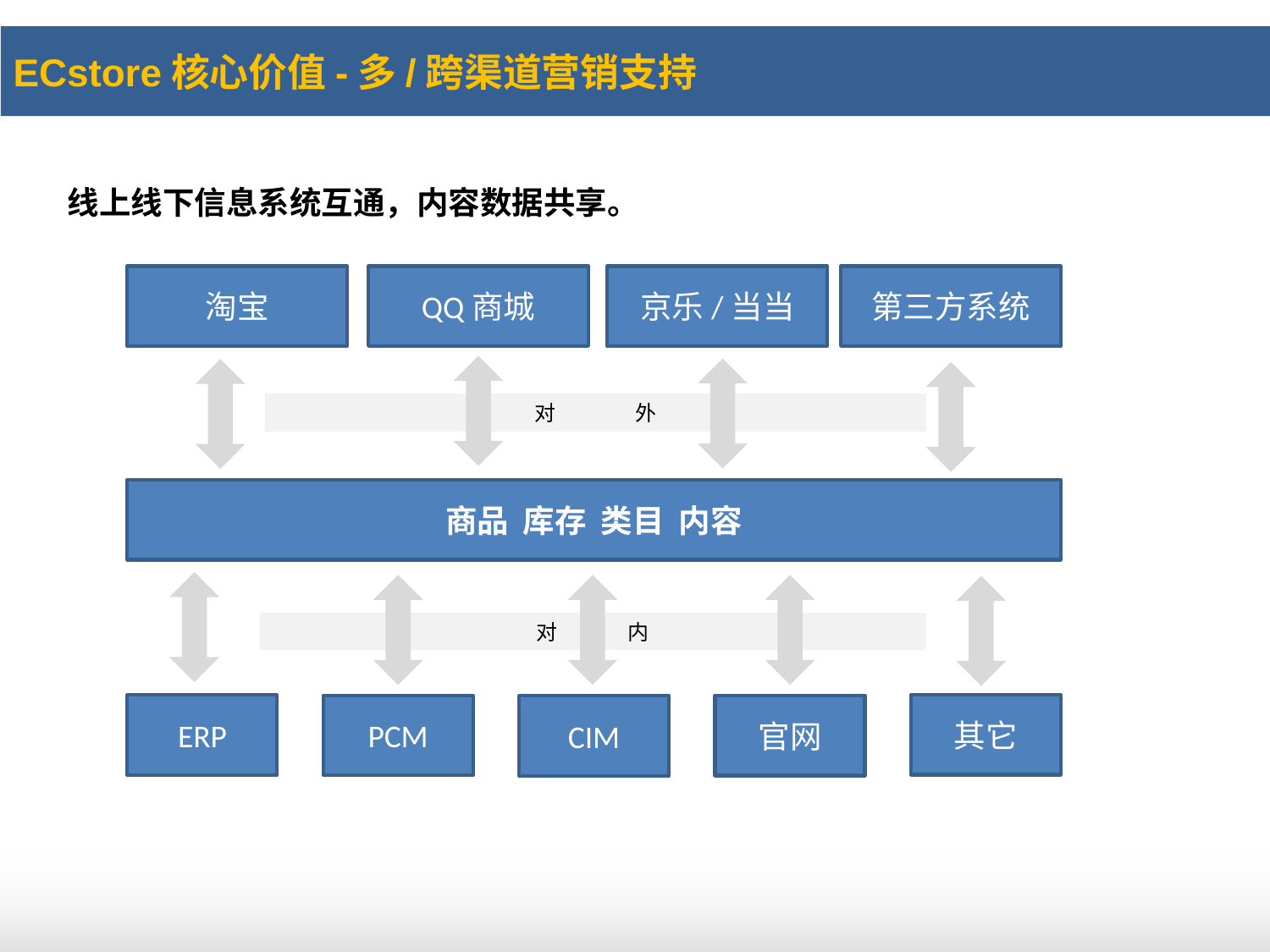

ECstore核心价值-多/跨渠道营销支持
线上线下信息系统互通，内容数据共享。
淘宝
QQ商城
京乐/当当
第三方系统

对                 外
商品  库存  类目  内容

对               内
其它
ERP
PCM
官网
CIM